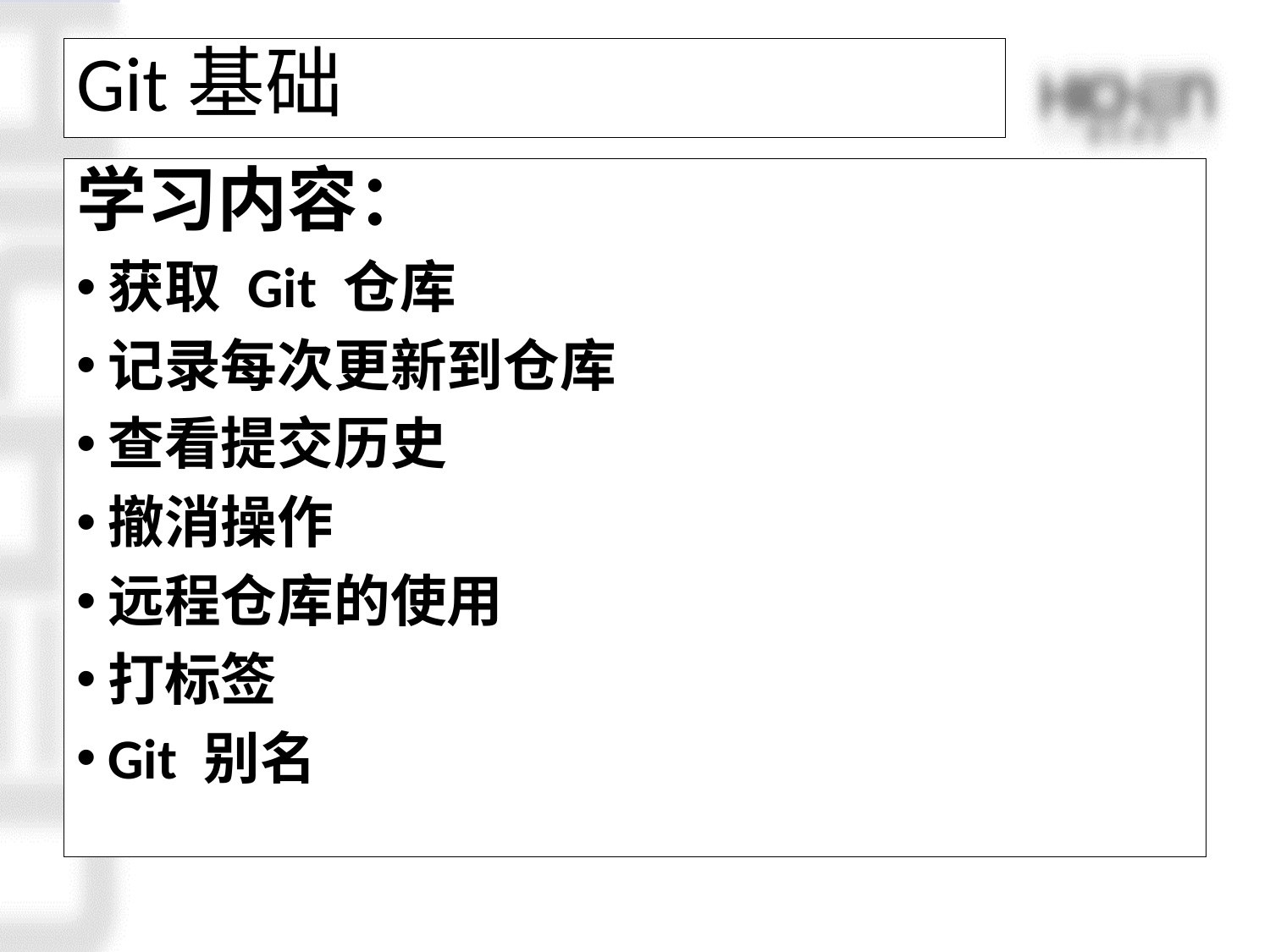

# Git基础
学习内容：
获取 Git 仓库
记录每次更新到仓库
查看提交历史
撤消操作
远程仓库的使用
打标签
Git 别名